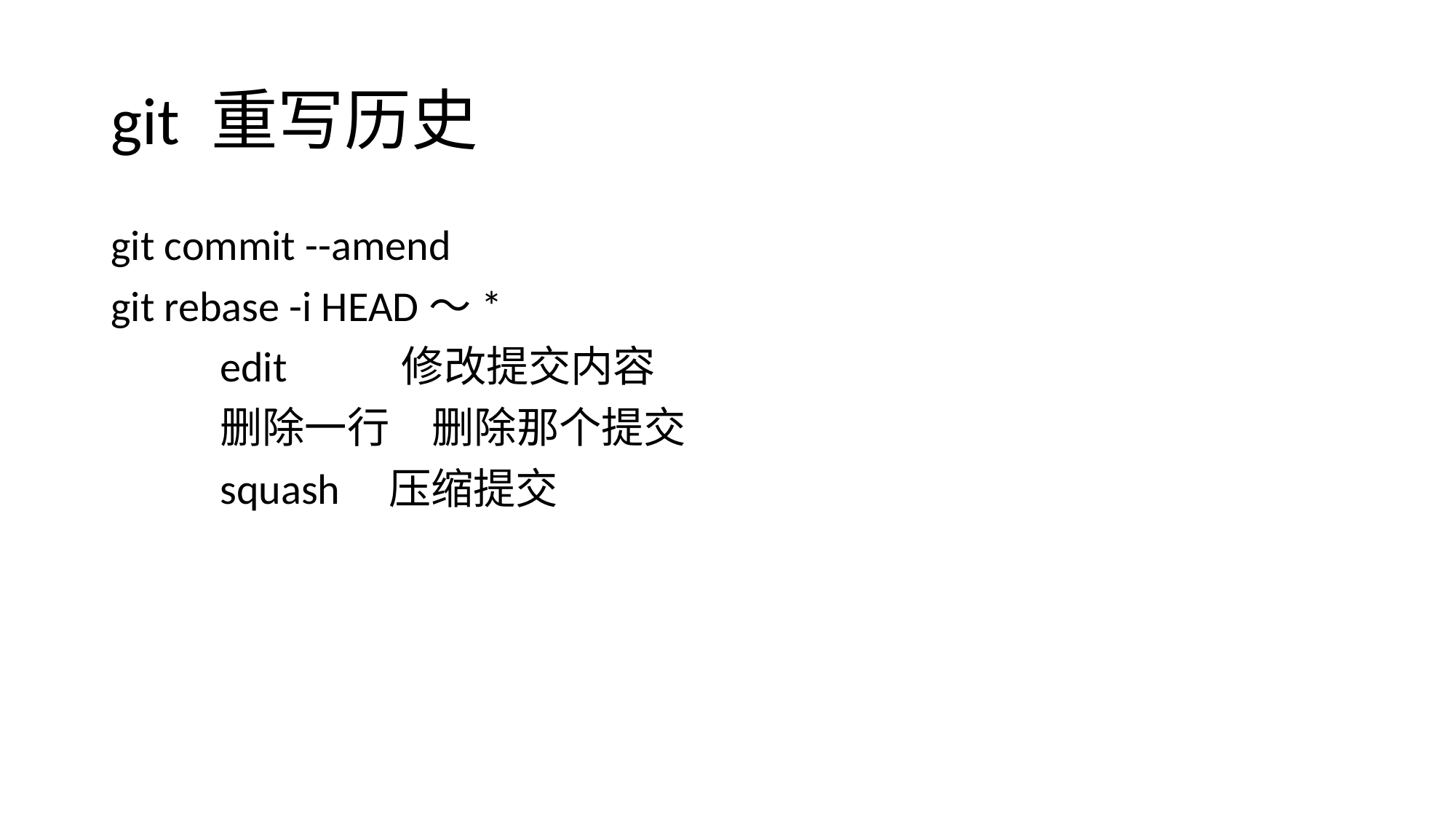

# git 重写历史
git commit --amend
git rebase -i HEAD～*
	edit  　　修改提交内容
	删除一行　删除那个提交
	squash    压缩提交